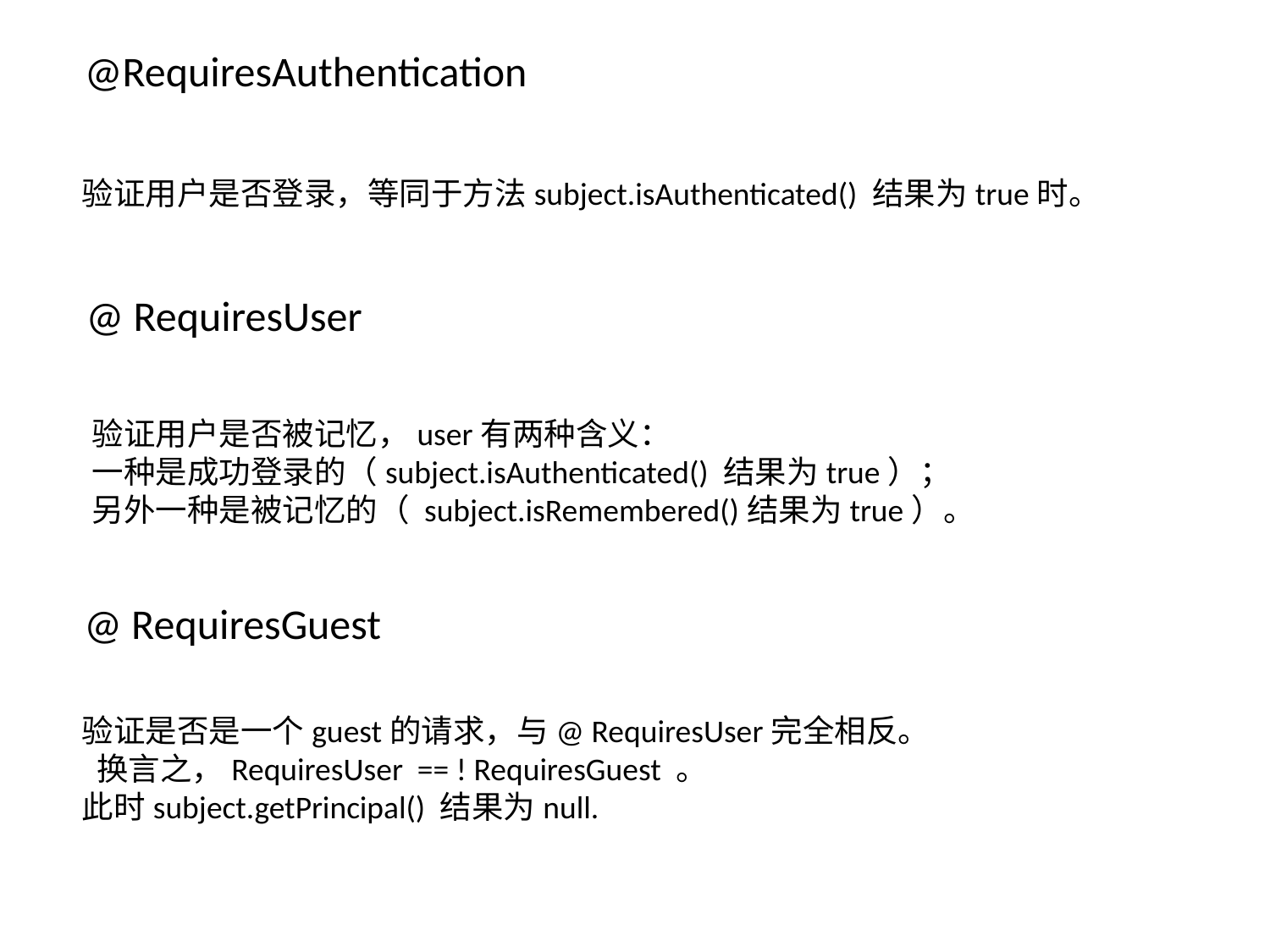

@RequiresAuthentication
验证用户是否登录，等同于方法subject.isAuthenticated() 结果为true时。
@ RequiresUser
验证用户是否被记忆，user有两种含义：
一种是成功登录的（subject.isAuthenticated() 结果为true）；
另外一种是被记忆的（ subject.isRemembered()结果为true）。
@ RequiresGuest
验证是否是一个guest的请求，与@ RequiresUser完全相反。
 换言之，RequiresUser  == ! RequiresGuest 。
此时subject.getPrincipal() 结果为null.